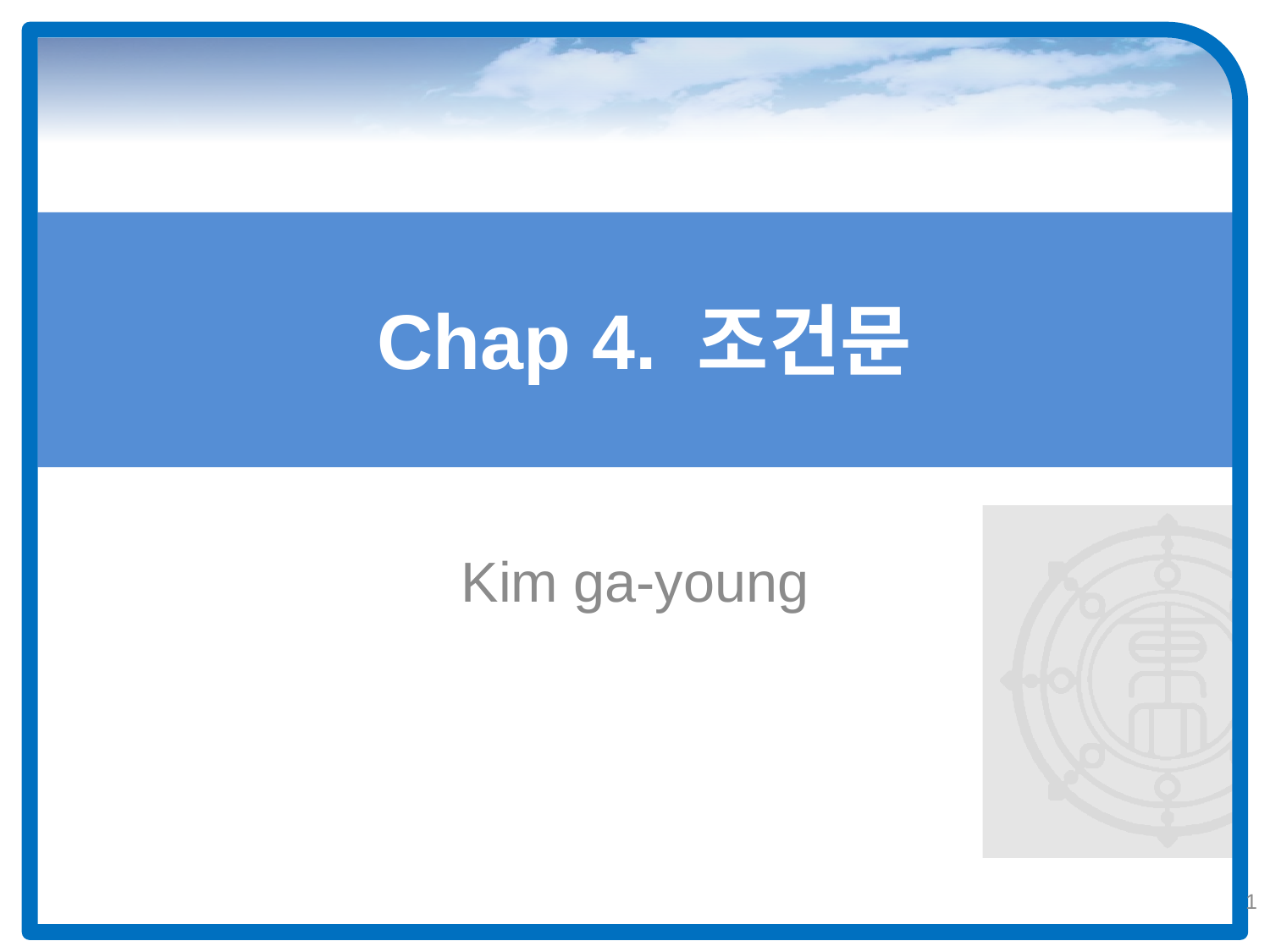

# Chap 4. 조건문
Kim ga-young
1